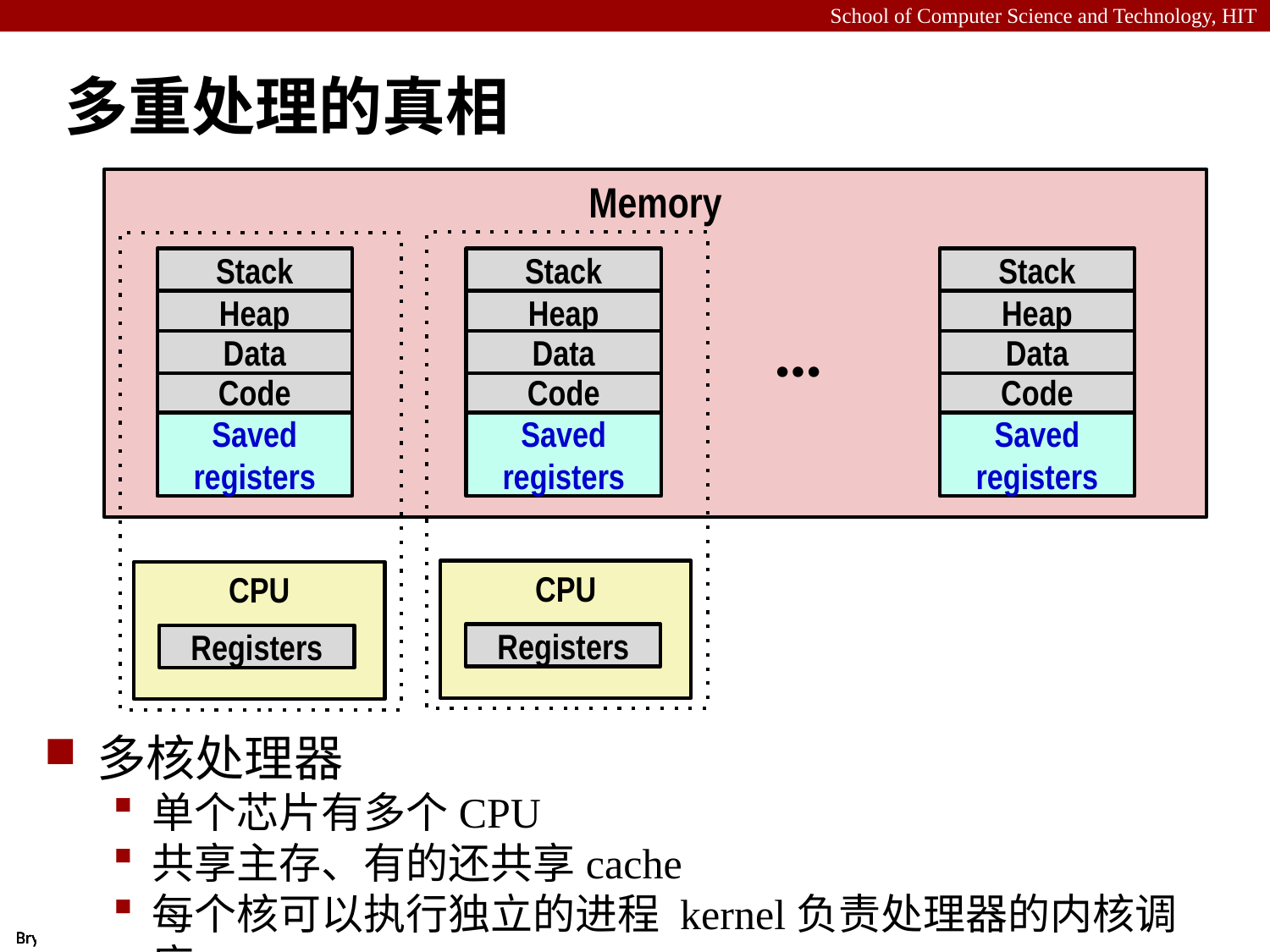

# 多重处理的真相
Memory

Stack
Stack
Stack
Heap
Heap
Heap
…
Data
Data
Data
Code
Code
Code
Saved registers
Saved registers
Saved registers
CPU
CPU
Registers
Registers

多核处理器
单个芯片有多个CPU
共享主存、有的还共享cache
每个核可以执行独立的进程 kernel负责处理器的内核调度